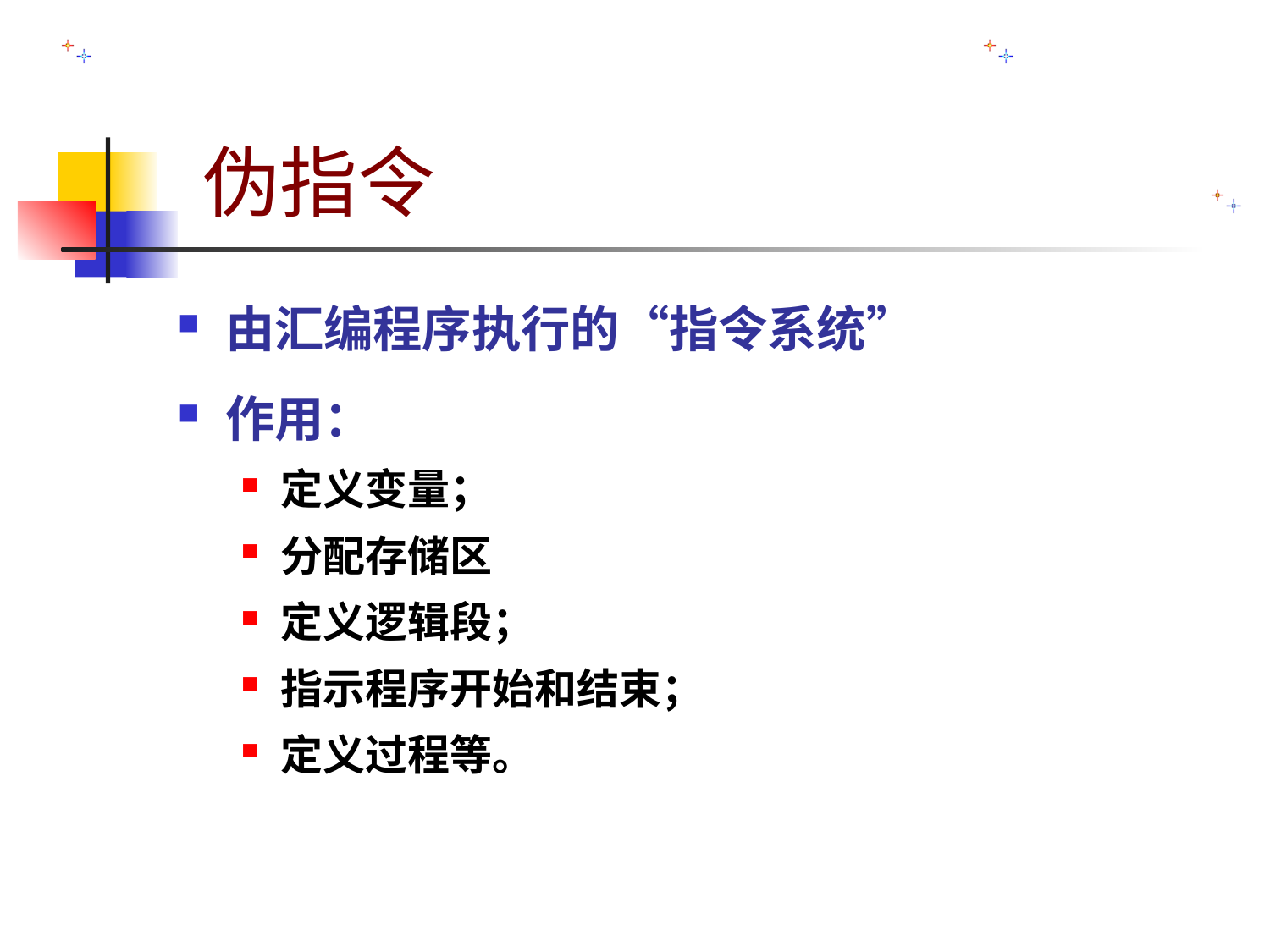

# 伪指令
由汇编程序执行的“指令系统”
作用：
定义变量；
分配存储区
定义逻辑段；
指示程序开始和结束；
定义过程等。